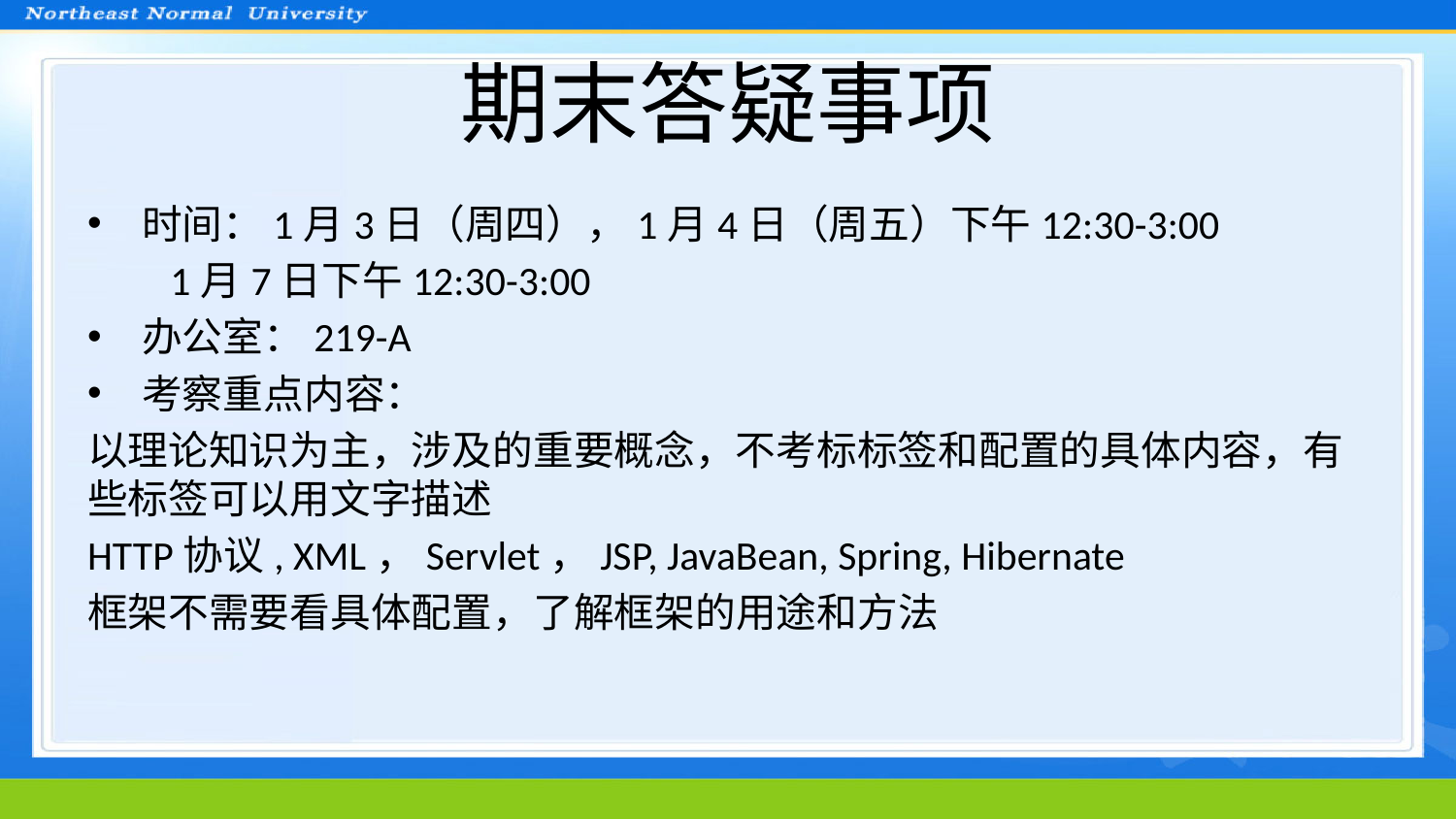

# 期末答疑事项
时间：1月3日（周四），1月4日（周五）下午12:30-3:00
         1月7日下午12:30-3:00
办公室：219-A
考察重点内容：
以理论知识为主，涉及的重要概念，不考标标签和配置的具体内容，有些标签可以用文字描述
HTTP协议, XML，Servlet，JSP, JavaBean, Spring, Hibernate
框架不需要看具体配置，了解框架的用途和方法